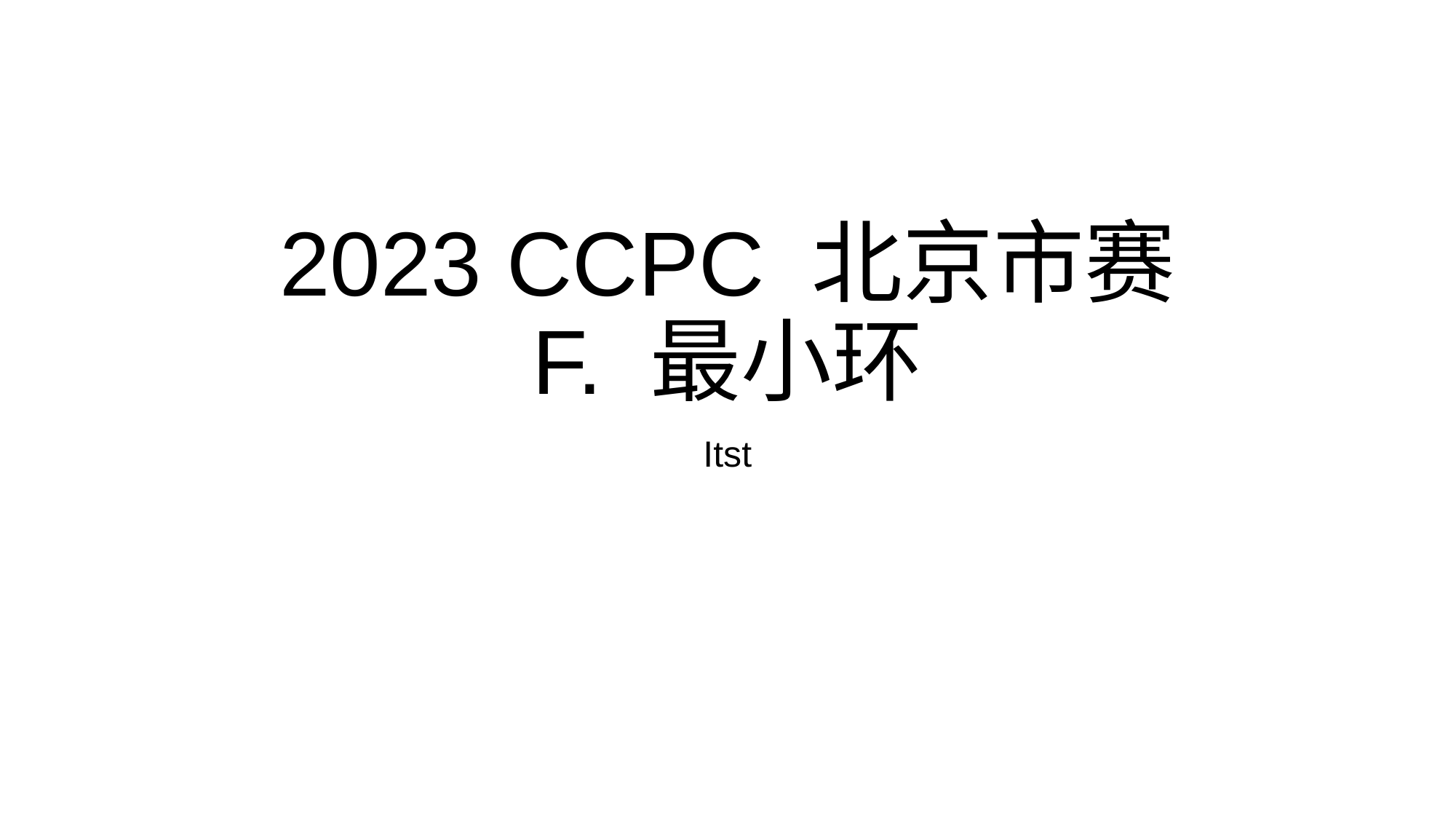

# 2023 CCPC 北京市赛 F. 最小环
Itst